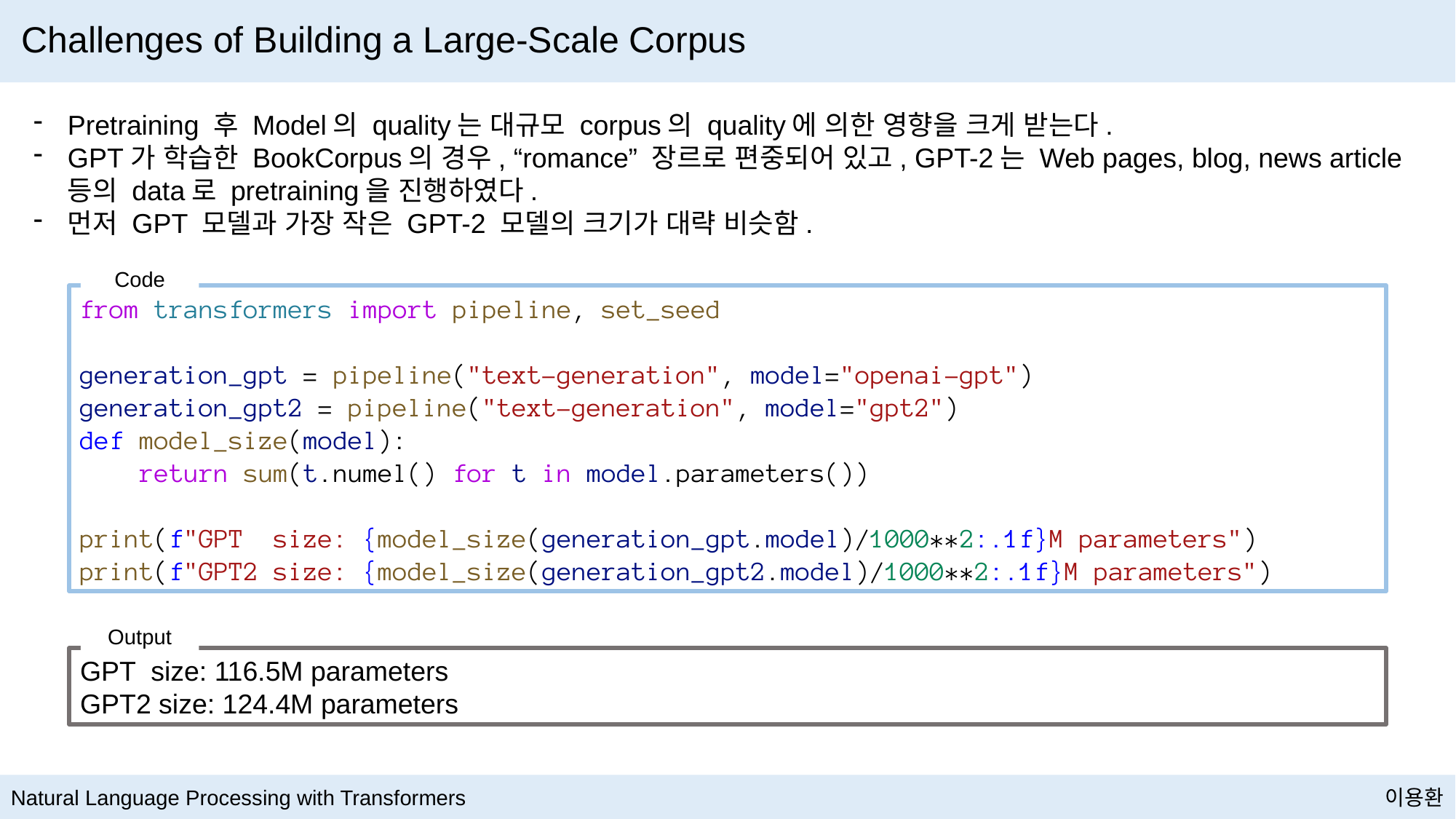

# Challenges of Building a Large-Scale Corpus
Pretraining 후 Model의 quality는 대규모 corpus의 quality에 의한 영향을 크게 받는다.
GPT가 학습한 BookCorpus의 경우, “romance” 장르로 편중되어 있고, GPT-2는 Web pages, blog, news article 등의 data로 pretraining을 진행하였다.
먼저 GPT 모델과 가장 작은 GPT-2 모델의 크기가 대략 비슷함.
Code
from transformers import pipeline, set_seed
generation_gpt = pipeline("text-generation", model="openai-gpt")
generation_gpt2 = pipeline("text-generation", model="gpt2")
def model_size(model):
    return sum(t.numel() for t in model.parameters())
print(f"GPT  size: {model_size(generation_gpt.model)/1000**2:.1f}M parameters")
print(f"GPT2 size: {model_size(generation_gpt2.model)/1000**2:.1f}M parameters")
Output
GPT  size: 116.5M parameters
GPT2 size: 124.4M parameters